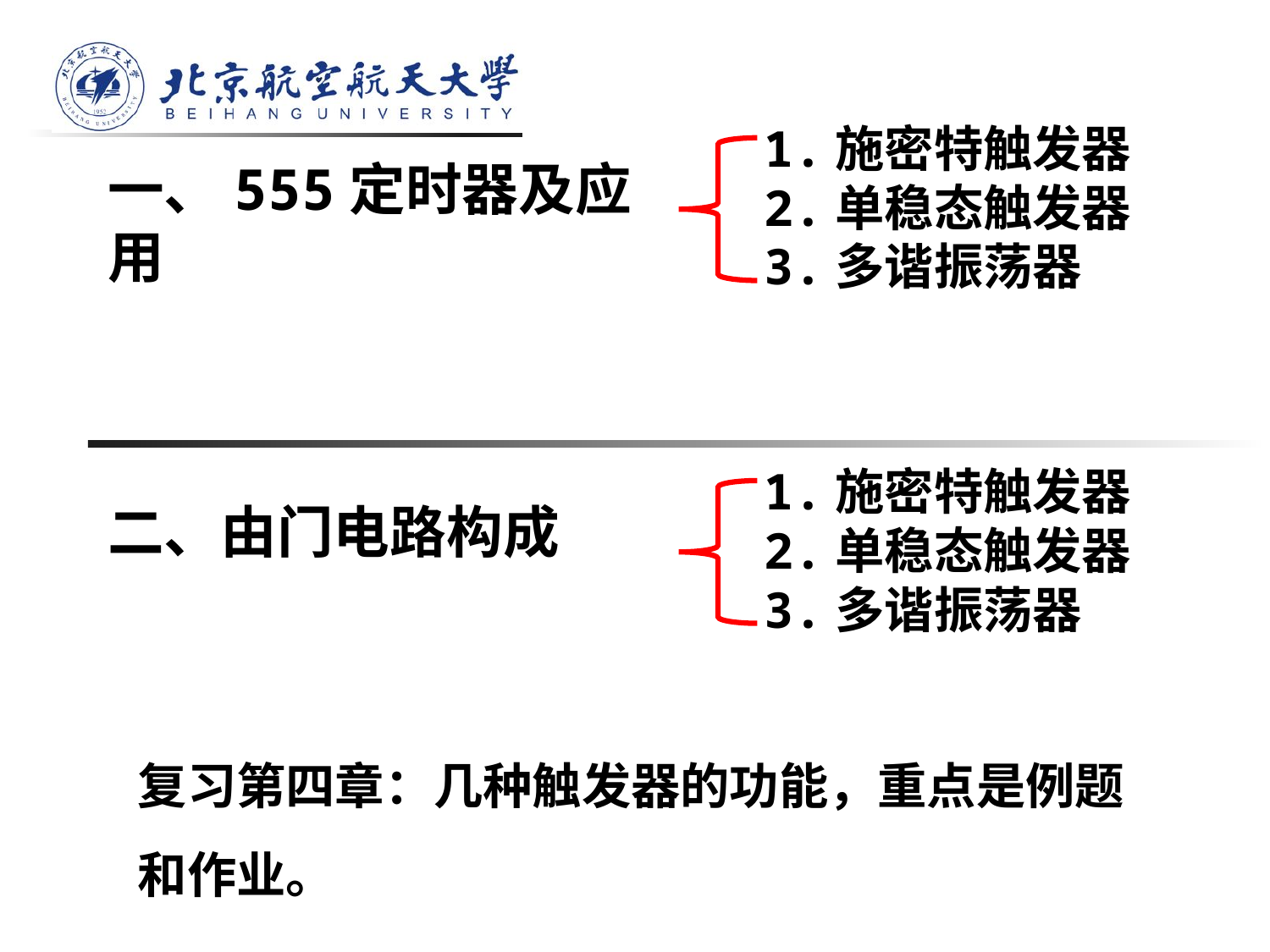

1.施密特触发器
2.单稳态触发器
3.多谐振荡器

一、555定时器及应用
1.施密特触发器
2.单稳态触发器
3.多谐振荡器

二、由门电路构成
复习第四章：几种触发器的功能，重点是例题和作业。
26